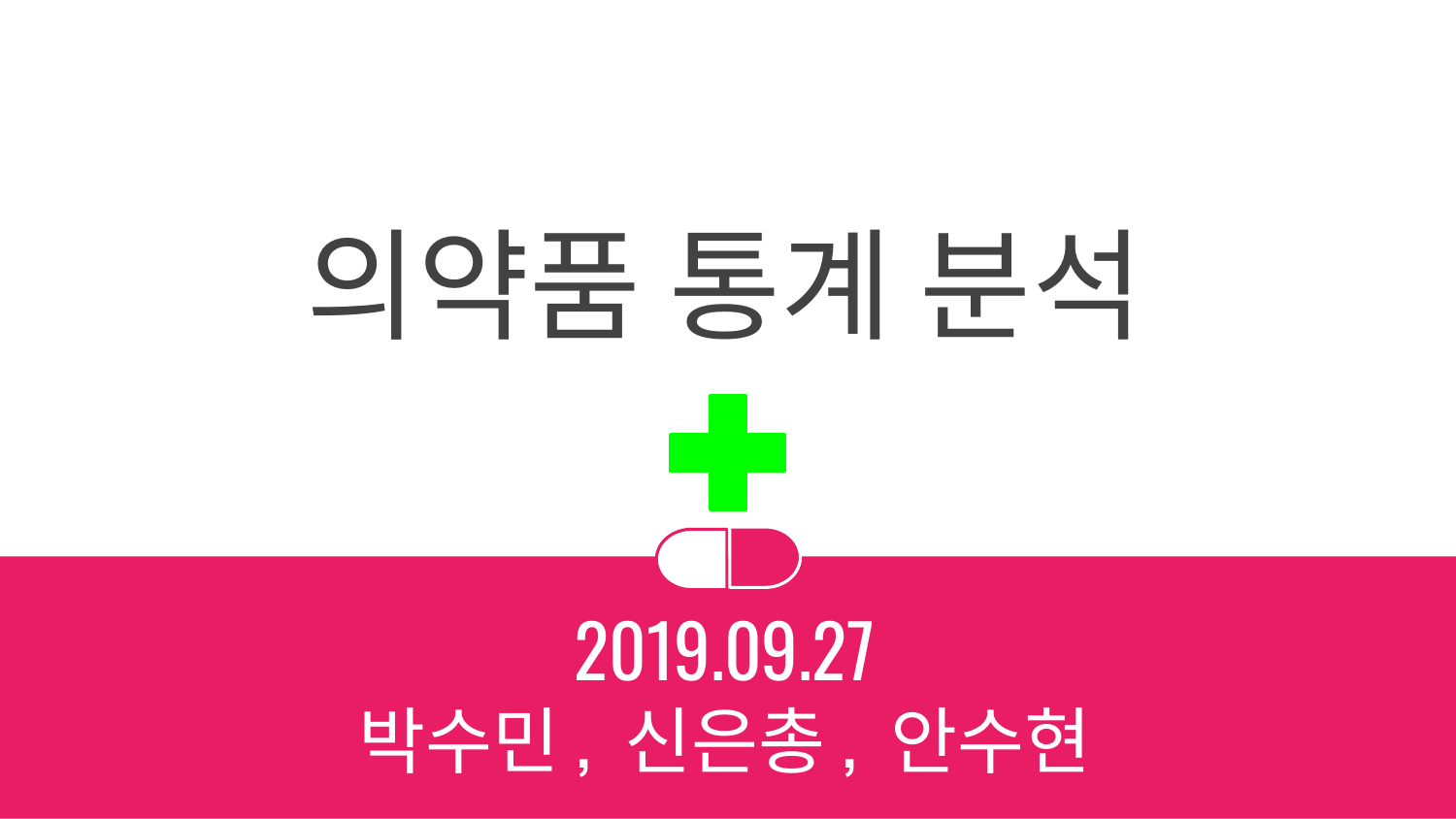

# 의약품 통계 분석

2019.09.27
박수민, 신은총, 안수현